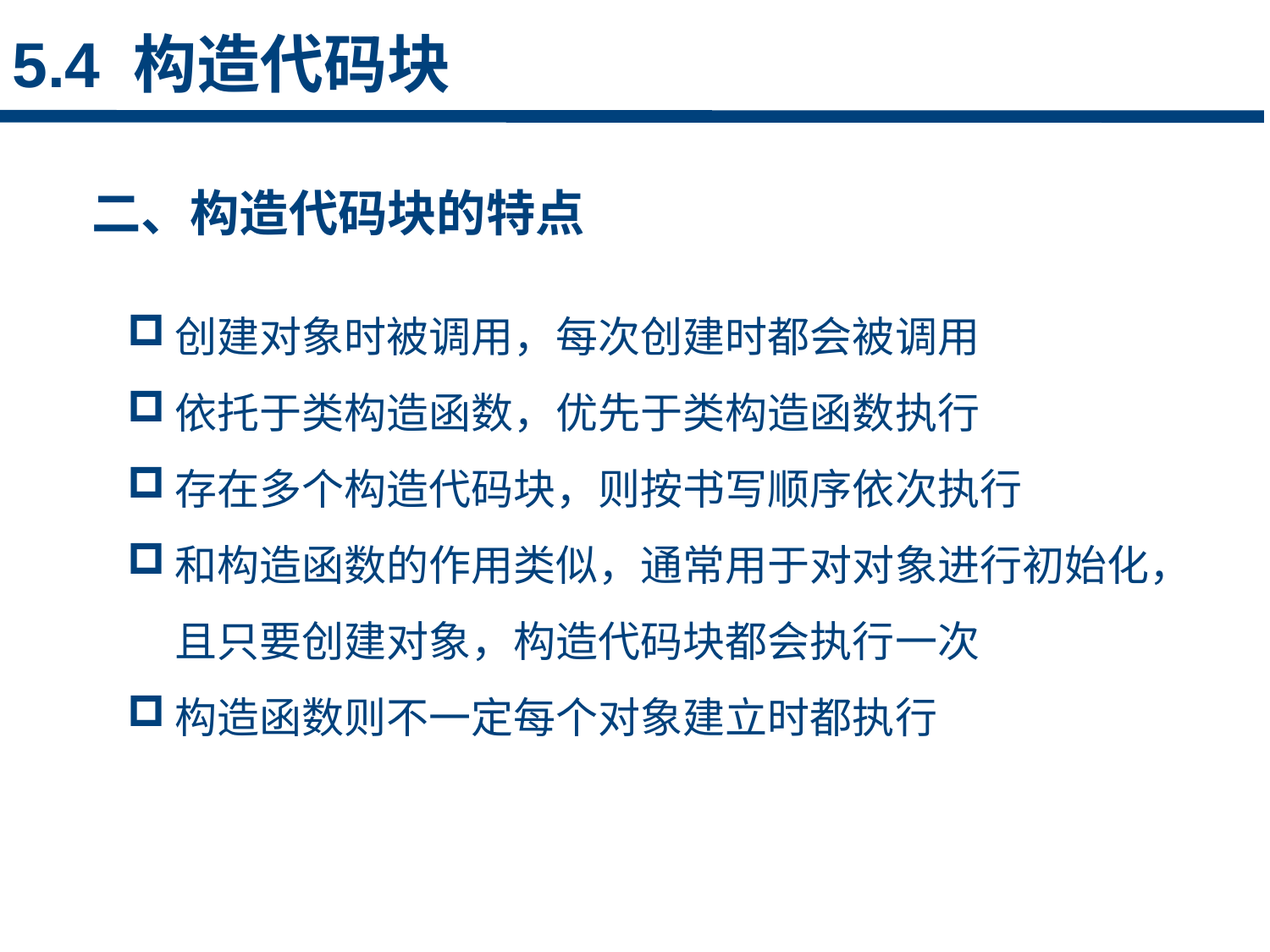

5.4 构造代码块
二、构造代码块的特点
点击添加文本
创建对象时被调用，每次创建时都会被调用
依托于类构造函数，优先于类构造函数执行
存在多个构造代码块，则按书写顺序依次执行
和构造函数的作用类似，通常用于对对象进行初始化，且只要创建对象，构造代码块都会执行一次
构造函数则不一定每个对象建立时都执行
点击添加文本
点击添加文本
点击添加文本